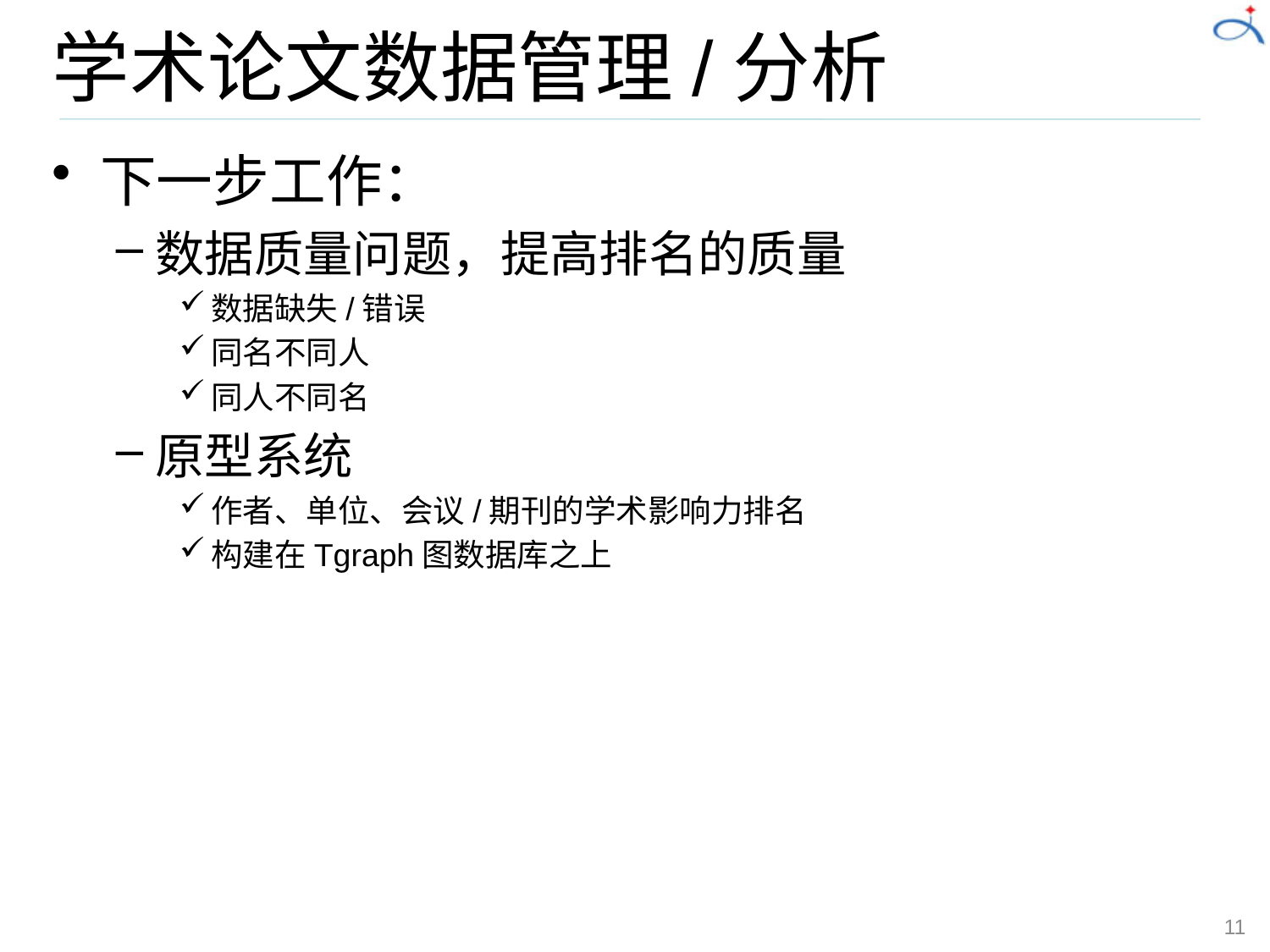

# 学术论文数据管理/分析
下一步工作：
数据质量问题，提高排名的质量
数据缺失/错误
同名不同人
同人不同名
原型系统
作者、单位、会议/期刊的学术影响力排名
构建在Tgraph图数据库之上

11